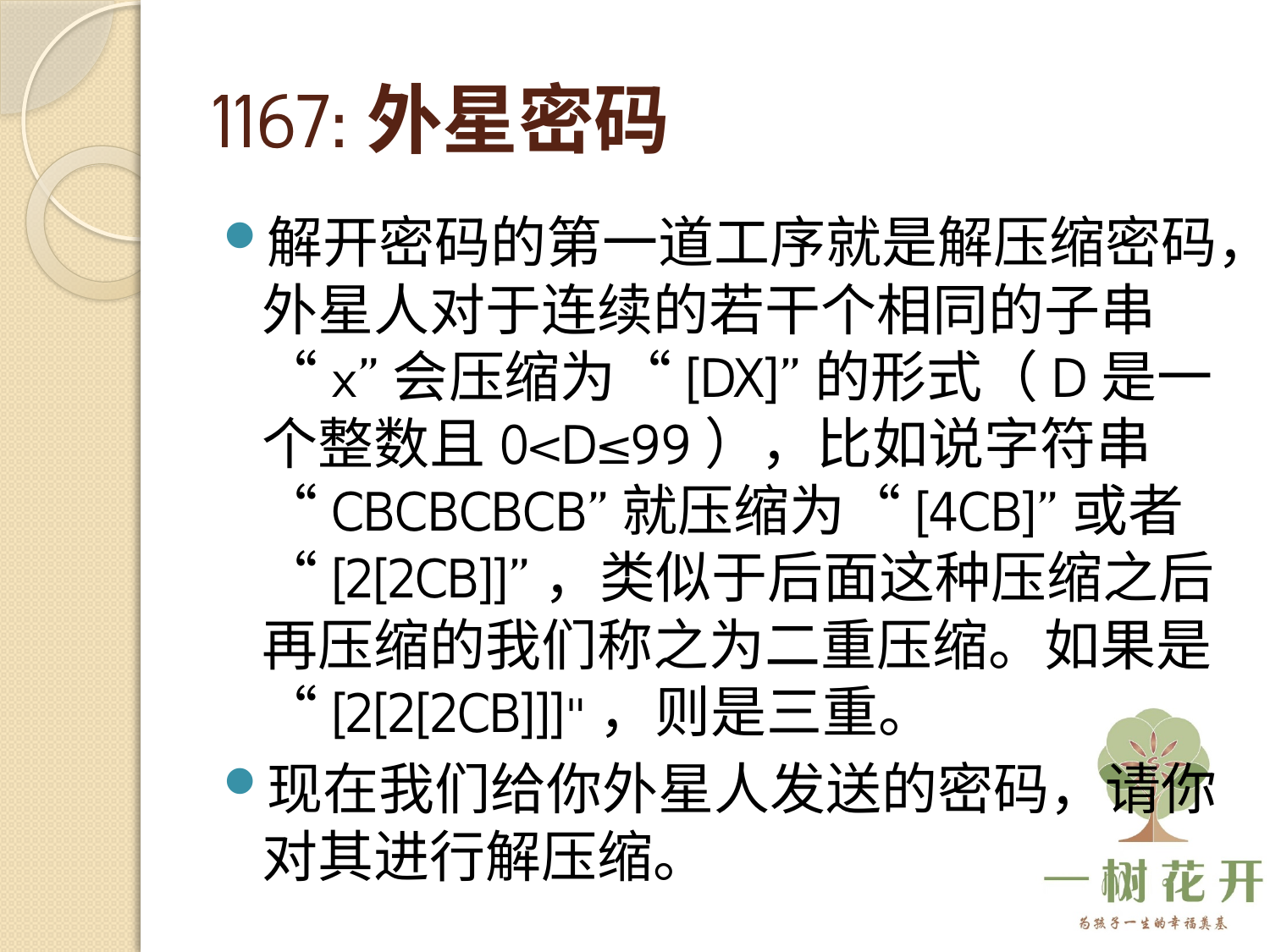

# 1167:外星密码
解开密码的第一道工序就是解压缩密码，外星人对于连续的若干个相同的子串“x”会压缩为“[DX]”的形式（D是一个整数且0<D≤99），比如说字符串“CBCBCBCB”就压缩为“[4CB]”或者“[2[2CB]]”，类似于后面这种压缩之后再压缩的我们称之为二重压缩。如果是“[2[2[2CB]]]"，则是三重。
现在我们给你外星人发送的密码，请你对其进行解压缩。